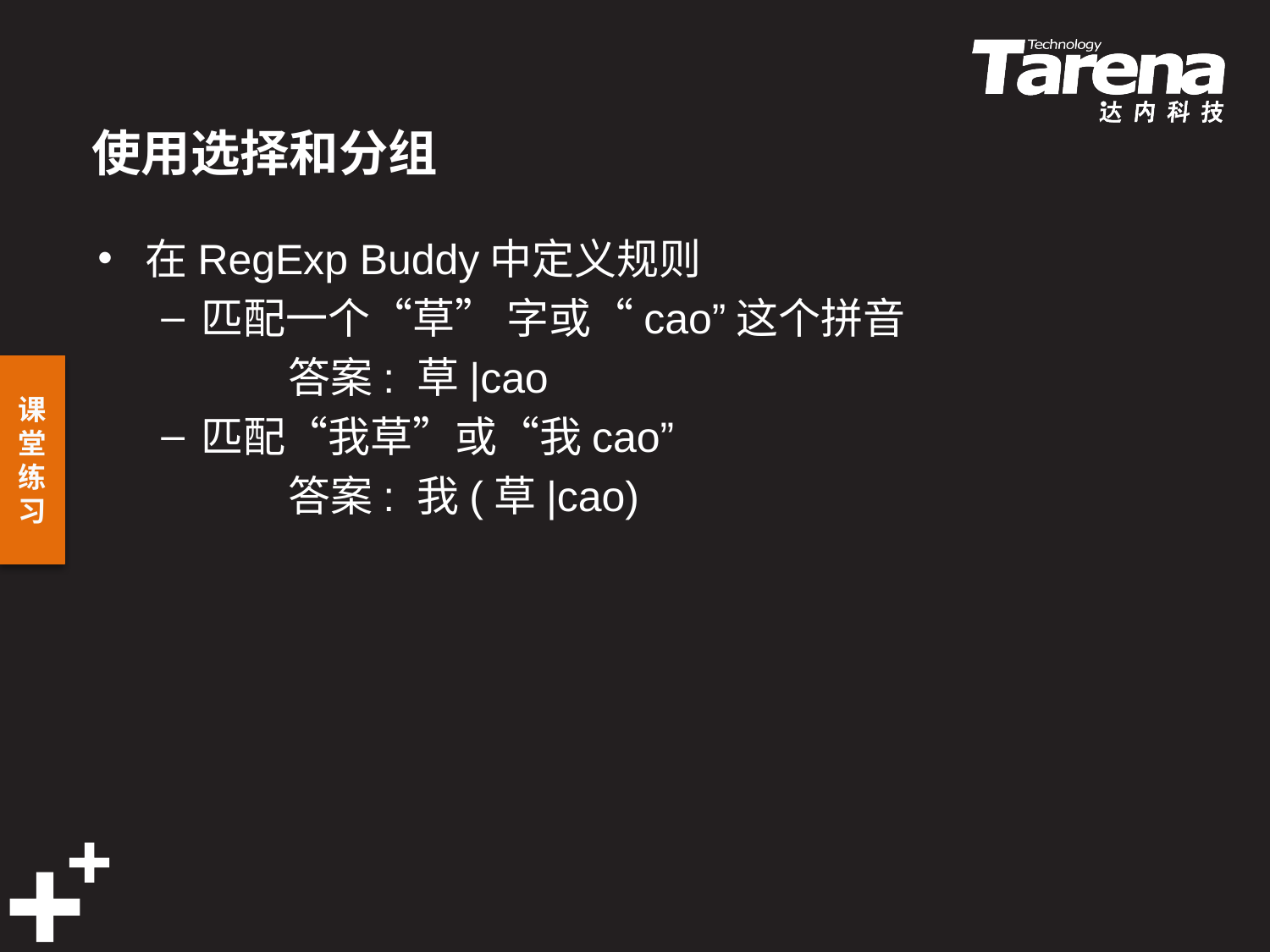

# 使用选择和分组
在RegExp Buddy中定义规则
匹配一个“草” 字或“cao”这个拼音
	答案: 草|cao
匹配“我草”或“我cao”
	答案: 我(草|cao)